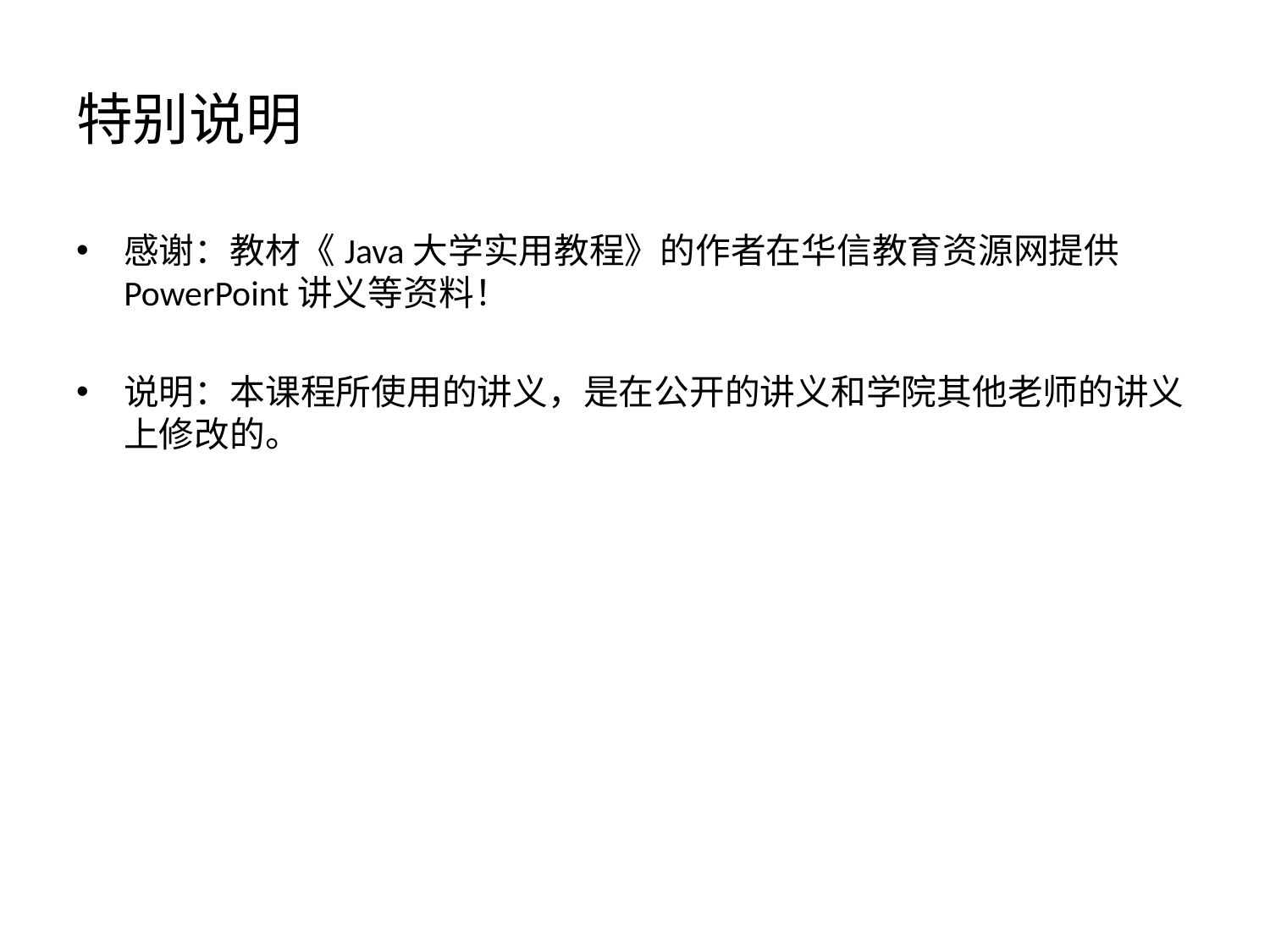

# 特别说明
感谢：教材《Java大学实用教程》的作者在华信教育资源网提供PowerPoint讲义等资料！

说明：本课程所使用的讲义，是在公开的讲义和学院其他老师的讲义上修改的。